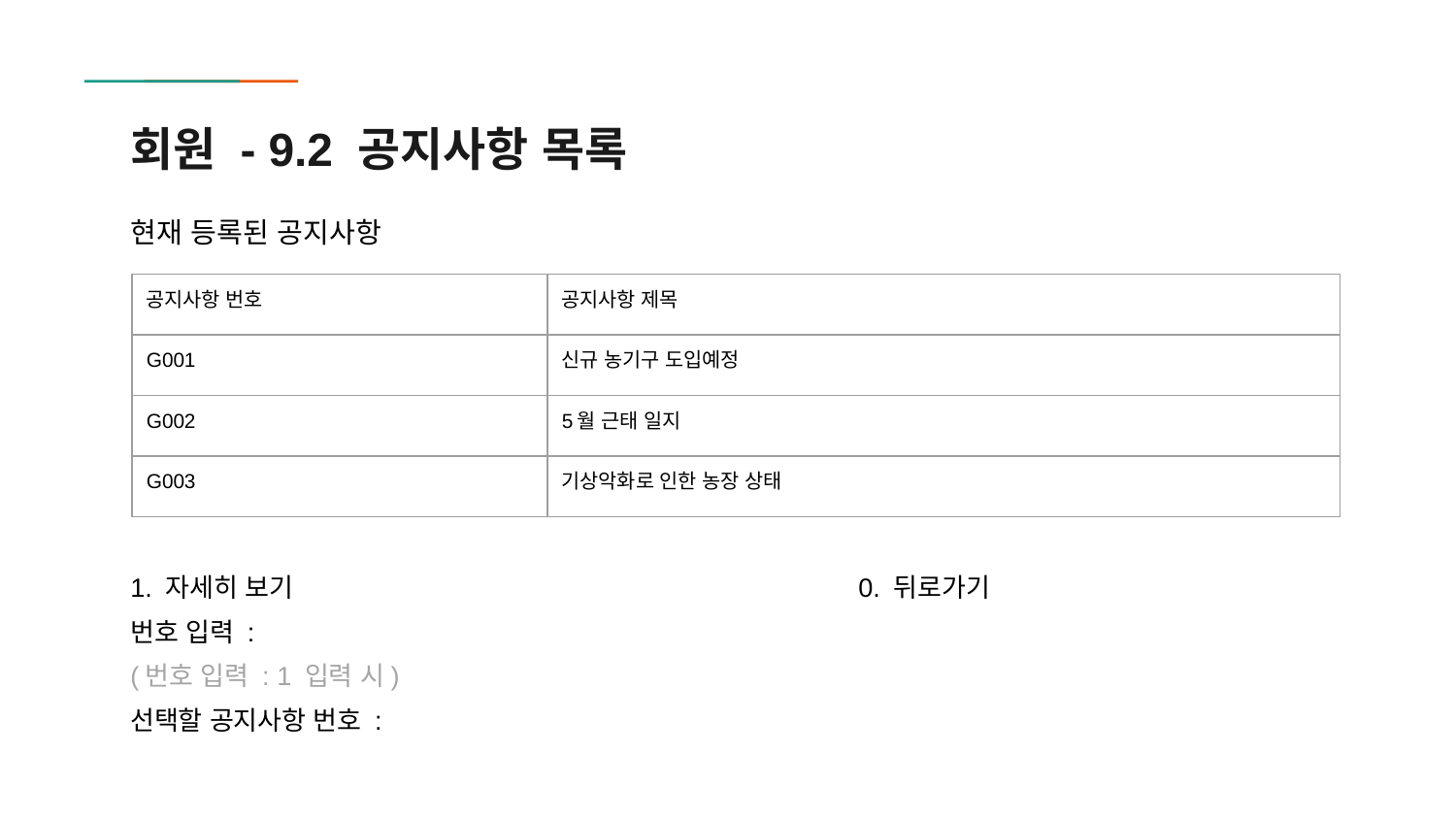

# 회원 - 9.2 공지사항 목록
현재 등록된 공지사항
| 공지사항 번호 | 공지사항 제목 |
| --- | --- |
| G001 | 신규 농기구 도입예정 |
| G002 | 5월 근태 일지 |
| G003 | 기상악화로 인한 농장 상태 |
1. 자세히 보기 				0. 뒤로가기
번호 입력 :
(번호 입력 : 1 입력 시)
선택할 공지사항 번호 :